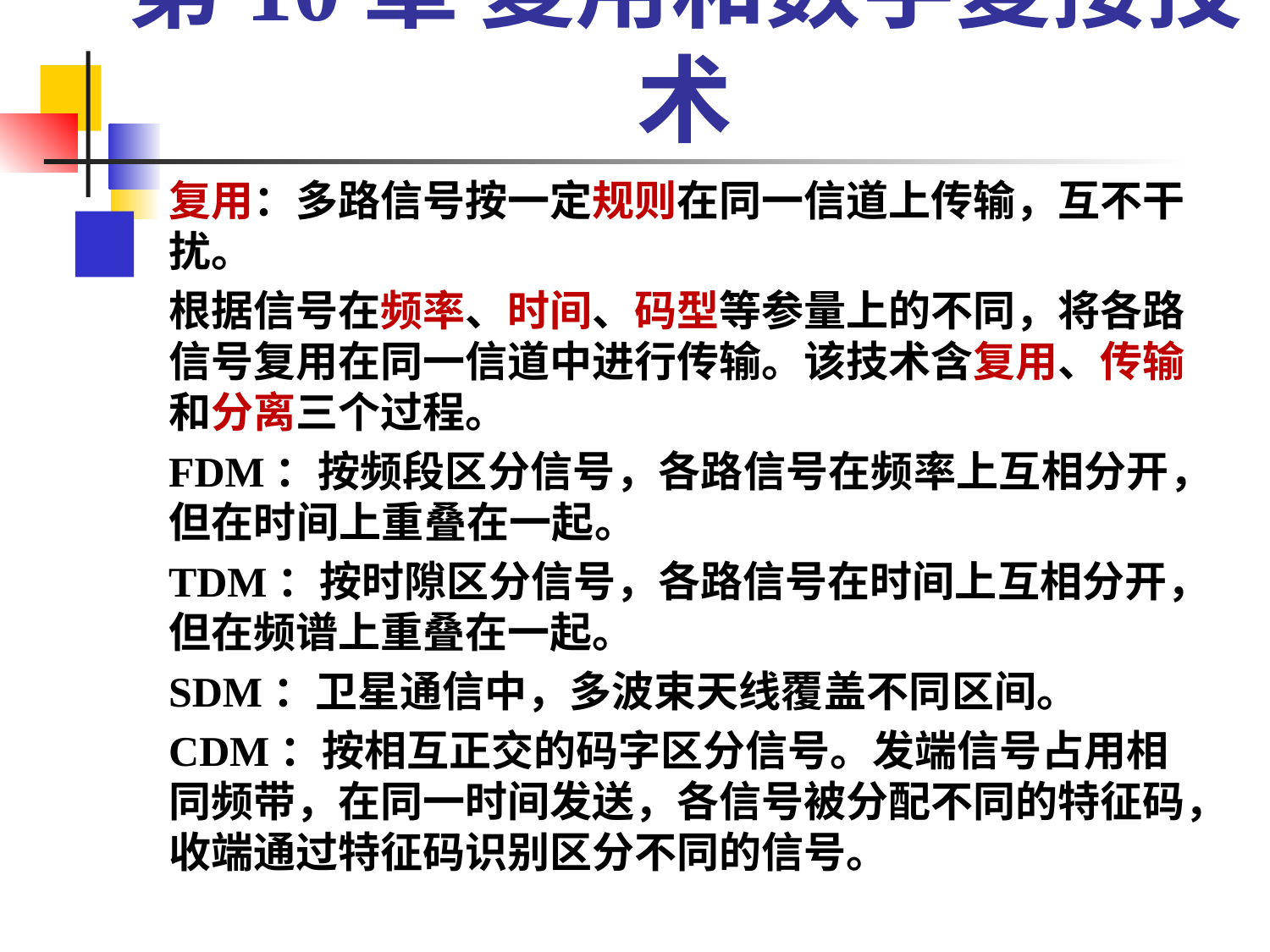

第10章 复用和数字复接技术
复用：多路信号按一定规则在同一信道上传输，互不干扰。
根据信号在频率、时间、码型等参量上的不同，将各路信号复用在同一信道中进行传输。该技术含复用、传输和分离三个过程。
FDM：按频段区分信号，各路信号在频率上互相分开，但在时间上重叠在一起。
TDM：按时隙区分信号，各路信号在时间上互相分开，但在频谱上重叠在一起。
SDM：卫星通信中，多波束天线覆盖不同区间。
CDM：按相互正交的码字区分信号。发端信号占用相同频带，在同一时间发送，各信号被分配不同的特征码，收端通过特征码识别区分不同的信号。
2